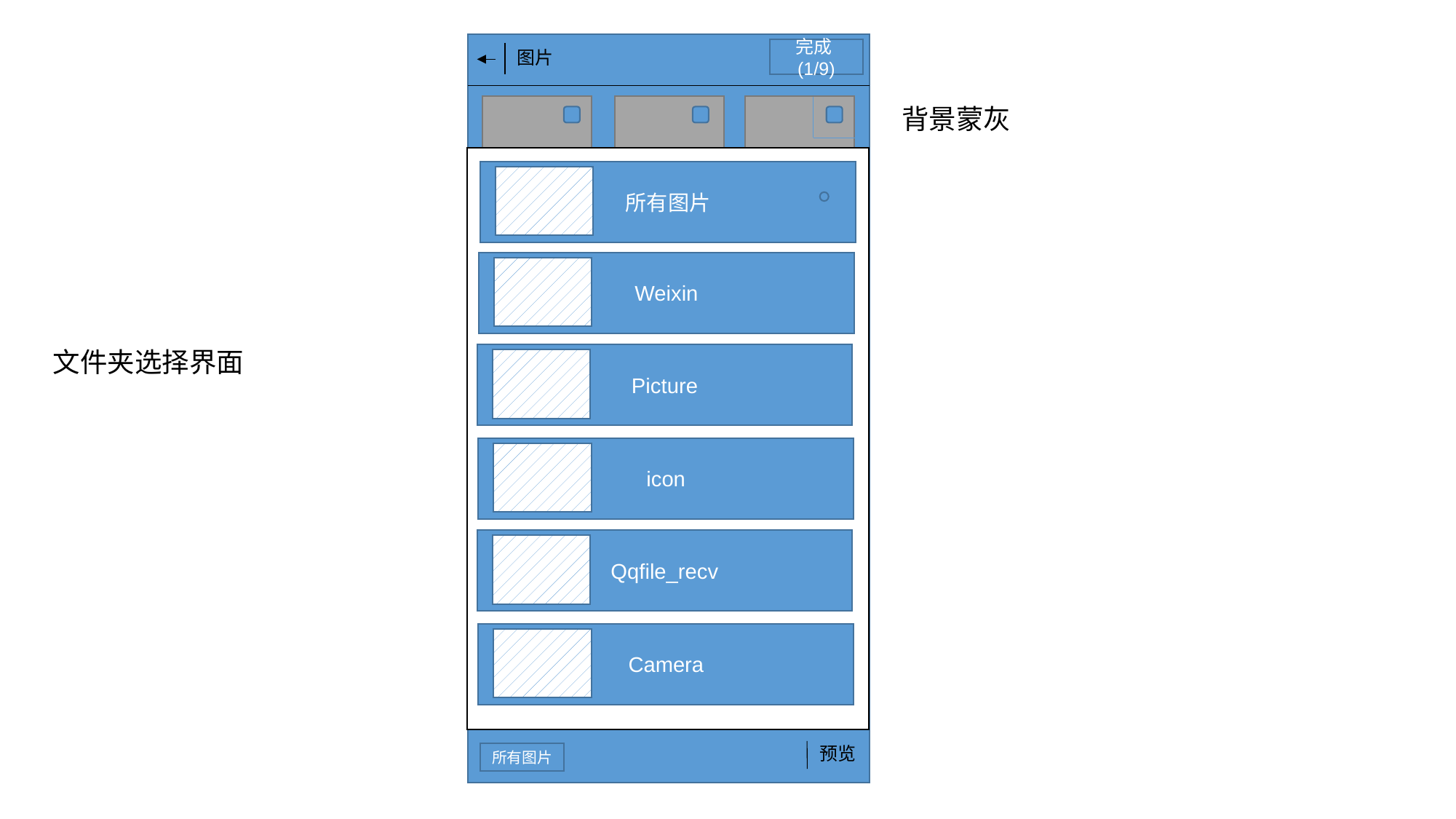

完成(1/9)
图片

背景蒙灰

所有图片

Weixin

文件夹选择界面
Picture

icon

Qqfile_recv

Camera

预览
所有图片